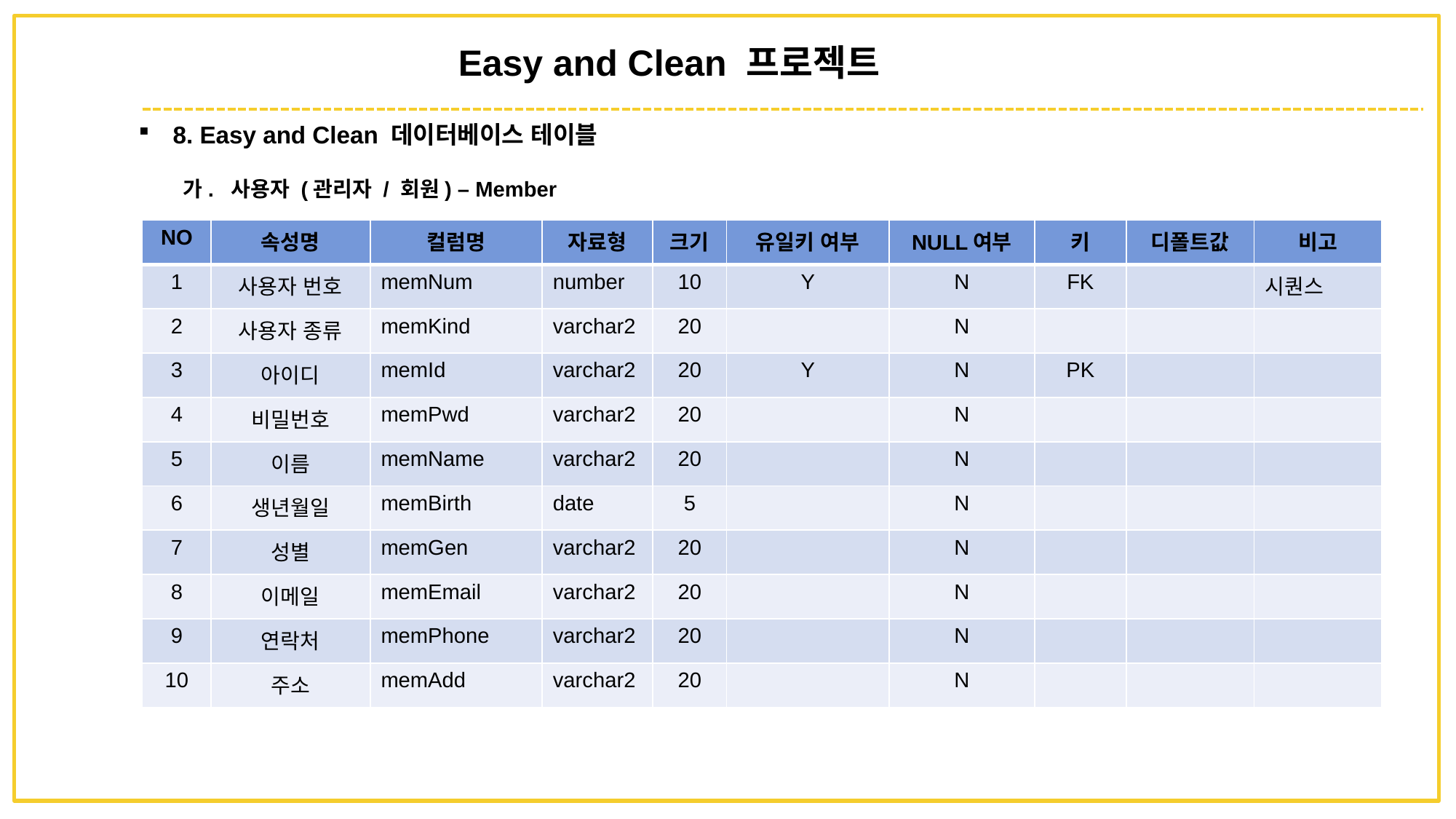

Easy and Clean 프로젝트
8. Easy and Clean 데이터베이스 테이블

가.  사용자 (관리자 / 회원) – Member
| NO | 속성명 | 컬럼명 | 자료형 | 크기 | 유일키 여부 | NULL여부 | 키 | 디폴트값 | 비고 |
| --- | --- | --- | --- | --- | --- | --- | --- | --- | --- |
| 1 | 사용자 번호 | memNum | number | 10 | Y | N | FK |  | 시퀀스 |
| 2 | 사용자 종류 | memKind | varchar2 | 20 |  | N |  |  |  |
| 3 | 아이디 | memId | varchar2 | 20 | Y | N | PK |  |  |
| 4 | 비밀번호 | memPwd | varchar2 | 20 |  | N |  |  |  |
| 5 | 이름 | memName | varchar2 | 20 |  | N |  |  |  |
| 6 | 생년월일 | memBirth | date | 5 |  | N |  |  |  |
| 7 | 성별 | memGen | varchar2 | 20 |  | N |  |  |  |
| 8 | 이메일 | memEmail | varchar2 | 20 |  | N |  |  |  |
| 9 | 연락처 | memPhone | varchar2 | 20 |  | N |  |  |  |
| 10 | 주소 | memAdd | varchar2 | 20 |  | N |  |  |  |